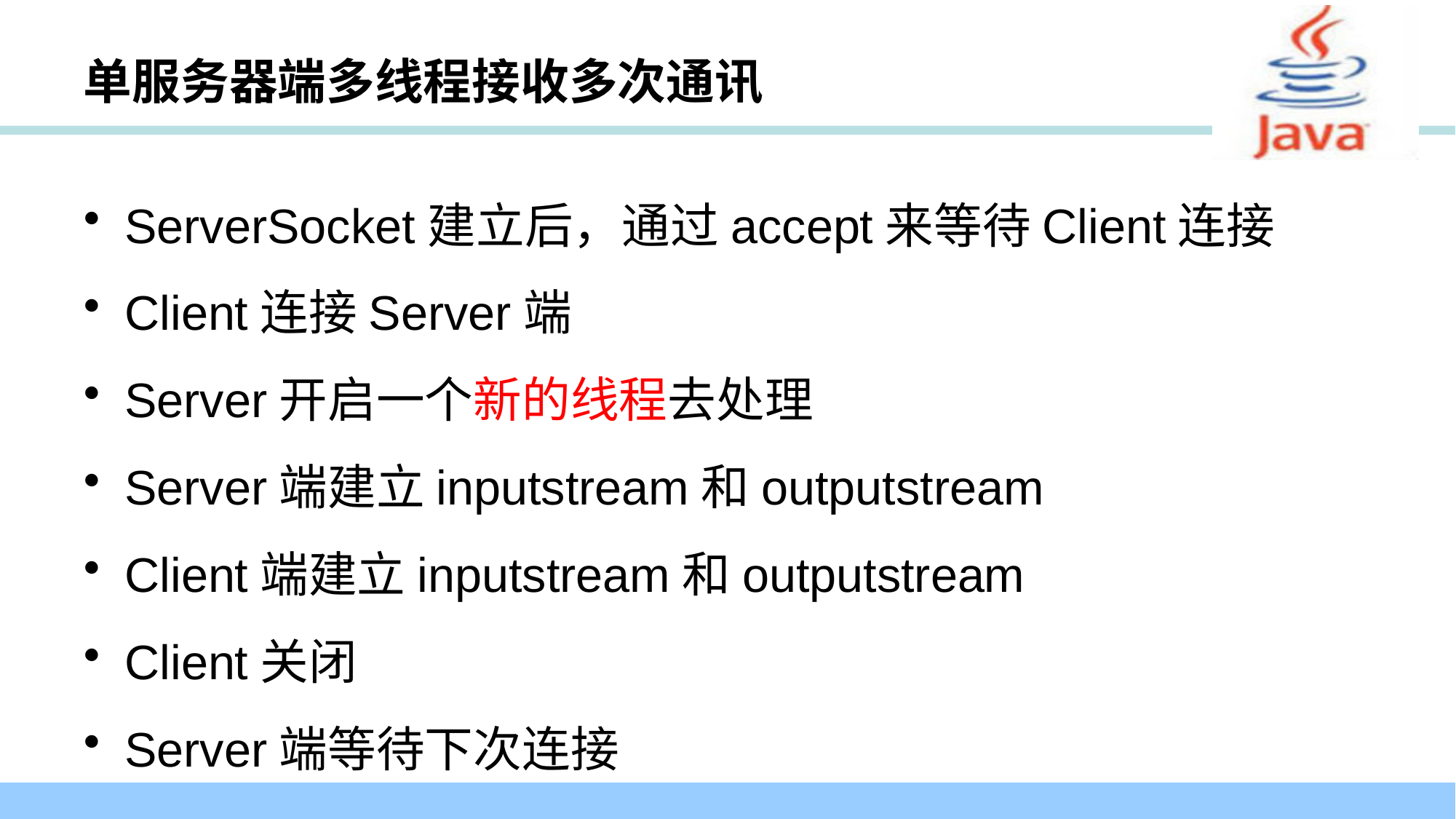

# 单服务器端多线程接收多次通讯
ServerSocket建立后，通过accept来等待Client连接
Client连接Server端
Server开启一个新的线程去处理
Server端建立inputstream和outputstream
Client端建立inputstream和outputstream
Client关闭
Server端等待下次连接